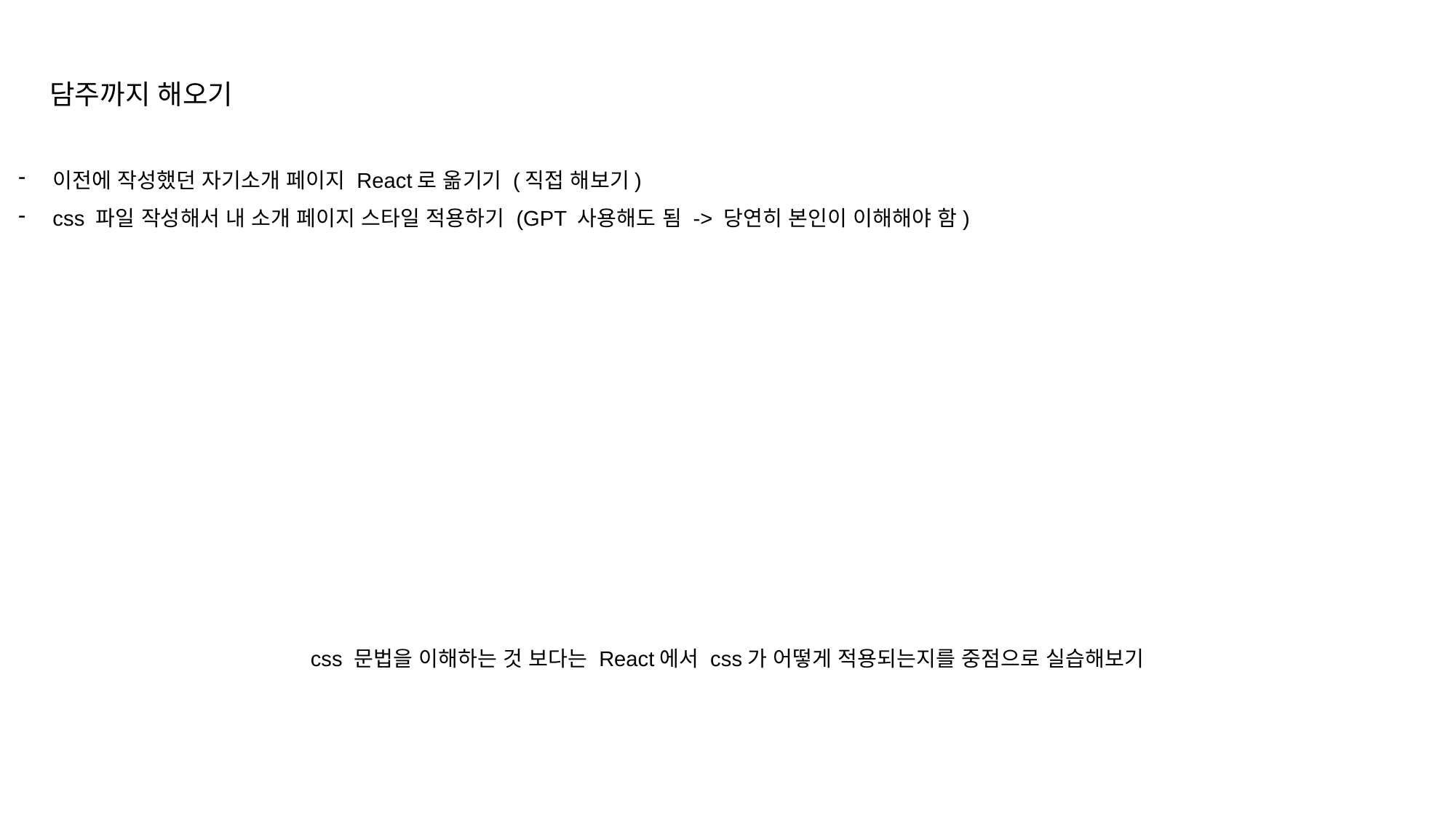

담주까지 해오기
이전에 작성했던 자기소개 페이지 React로 옮기기 (직접 해보기)
css 파일 작성해서 내 소개 페이지 스타일 적용하기 (GPT 사용해도 됨 -> 당연히 본인이 이해해야 함)
css 문법을 이해하는 것 보다는 React에서 css가 어떻게 적용되는지를 중점으로 실습해보기